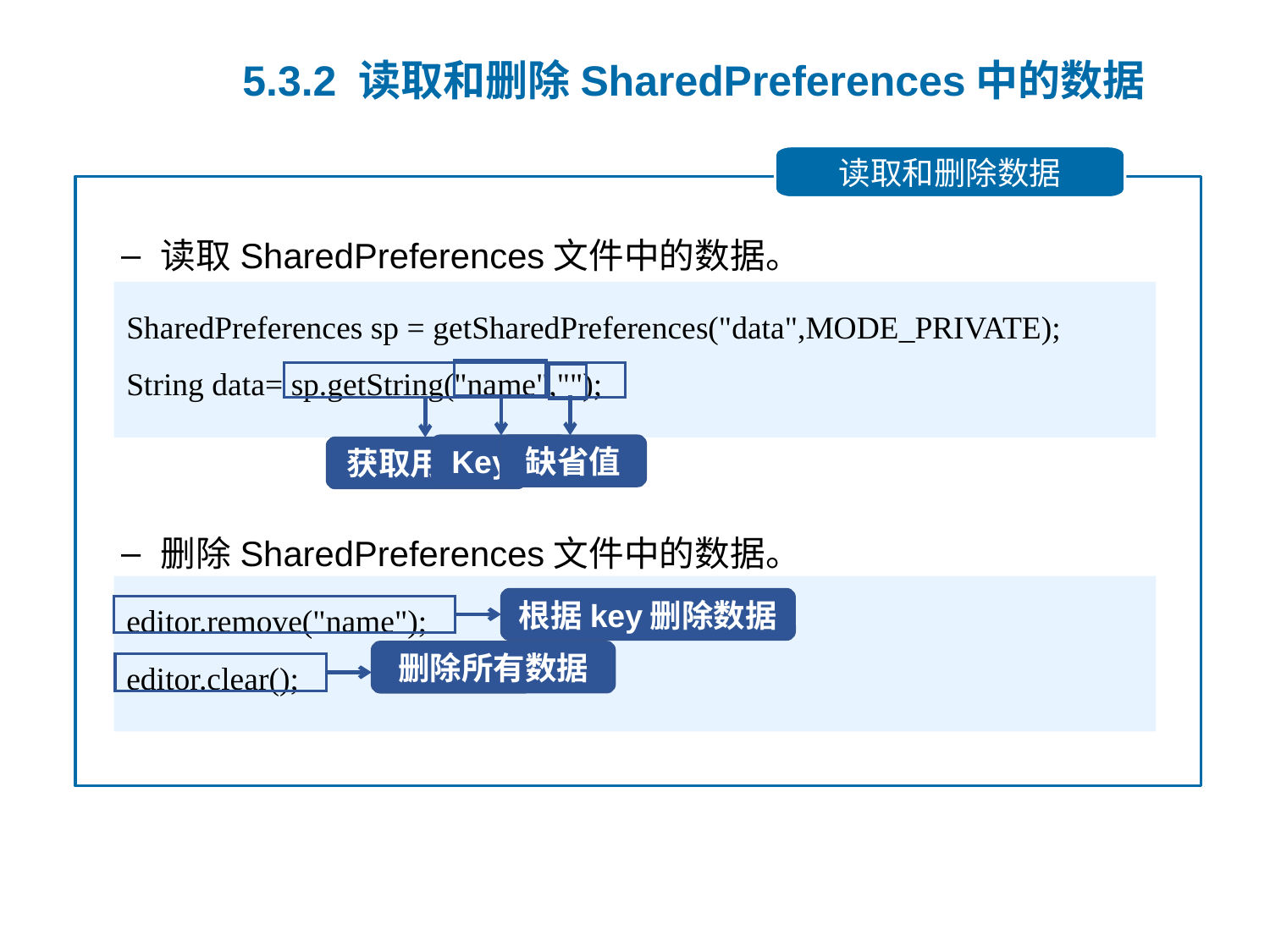

5.3.2 读取和删除SharedPreferences中的数据
读取和删除数据

读取SharedPreferences文件中的数据。
SharedPreferences sp = getSharedPreferences("data",MODE_PRIVATE);
String data= sp.getString("name","");

缺省值
Key值
获取用户名
删除SharedPreferences文件中的数据。

editor.remove("name");
editor.clear();
根据key删除数据

删除所有数据